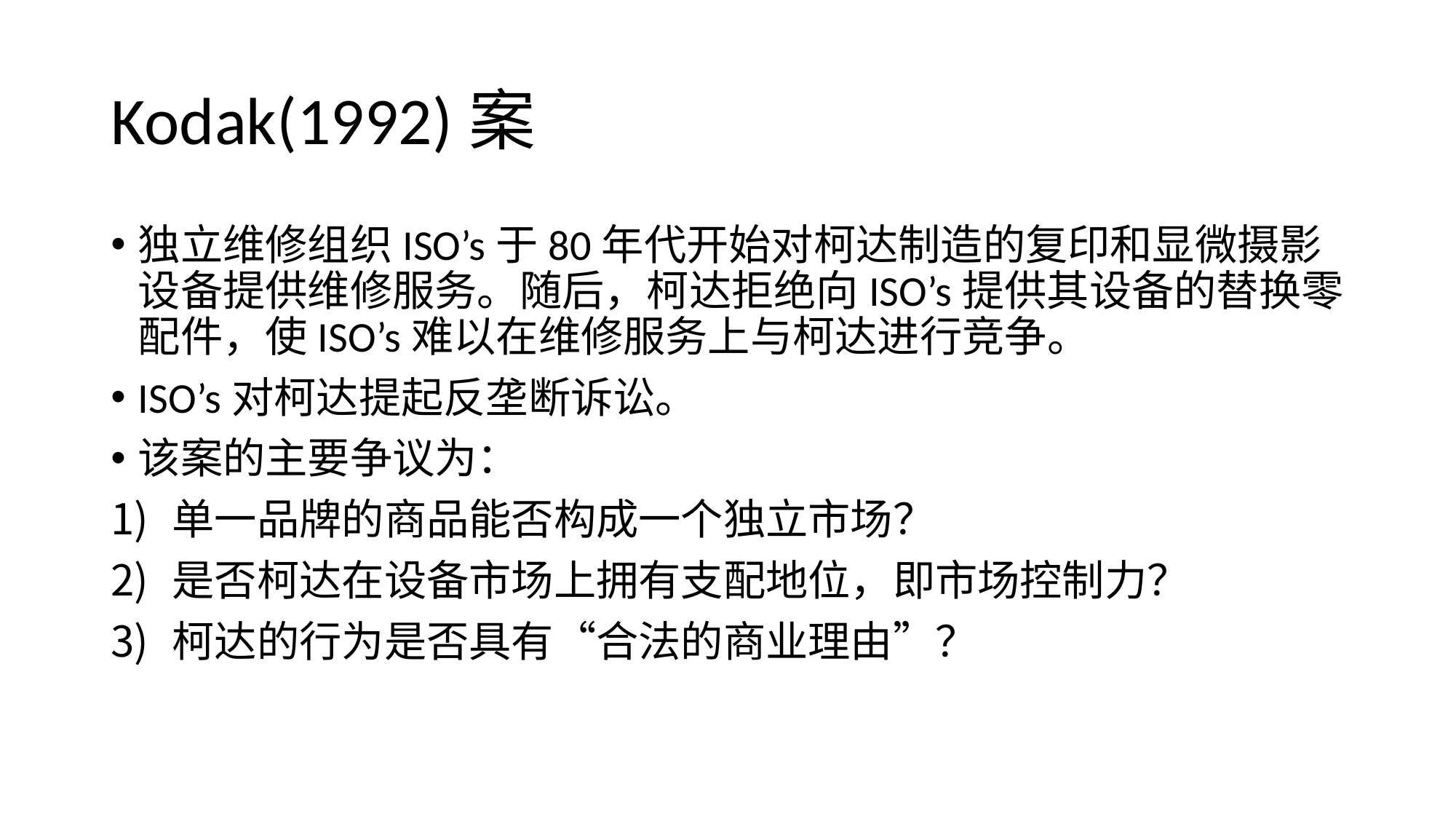

# Kodak(1992)案
独立维修组织ISO’s于80年代开始对柯达制造的复印和显微摄影设备提供维修服务。随后，柯达拒绝向ISO’s提供其设备的替换零配件，使ISO’s难以在维修服务上与柯达进行竞争。
ISO’s对柯达提起反垄断诉讼。
该案的主要争议为：
单一品牌的商品能否构成一个独立市场？
是否柯达在设备市场上拥有支配地位，即市场控制力？
柯达的行为是否具有“合法的商业理由”？